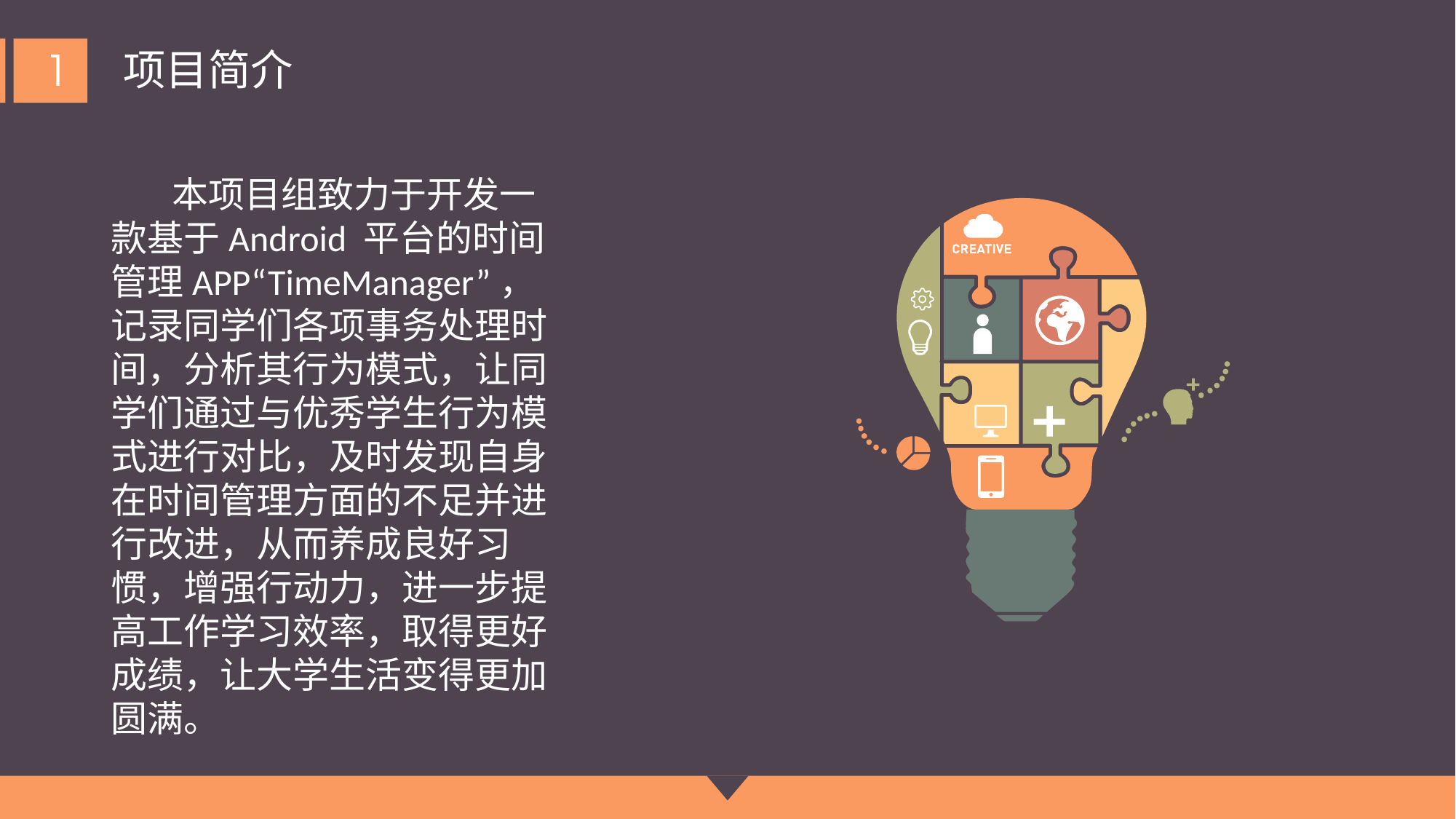

1
# 项目简介
        本项目组致力于开发一款基于Android 平台的时间管理APP“TimeManager”，记录同学们各项事务处理时间，分析其行为模式，让同学们通过与优秀学生行为模式进行对比，及时发现自身在时间管理方面的不足并进行改进，从而养成良好习惯，增强行动力，进一步提高工作学习效率，取得更好成绩，让大学生活变得更加圆满。